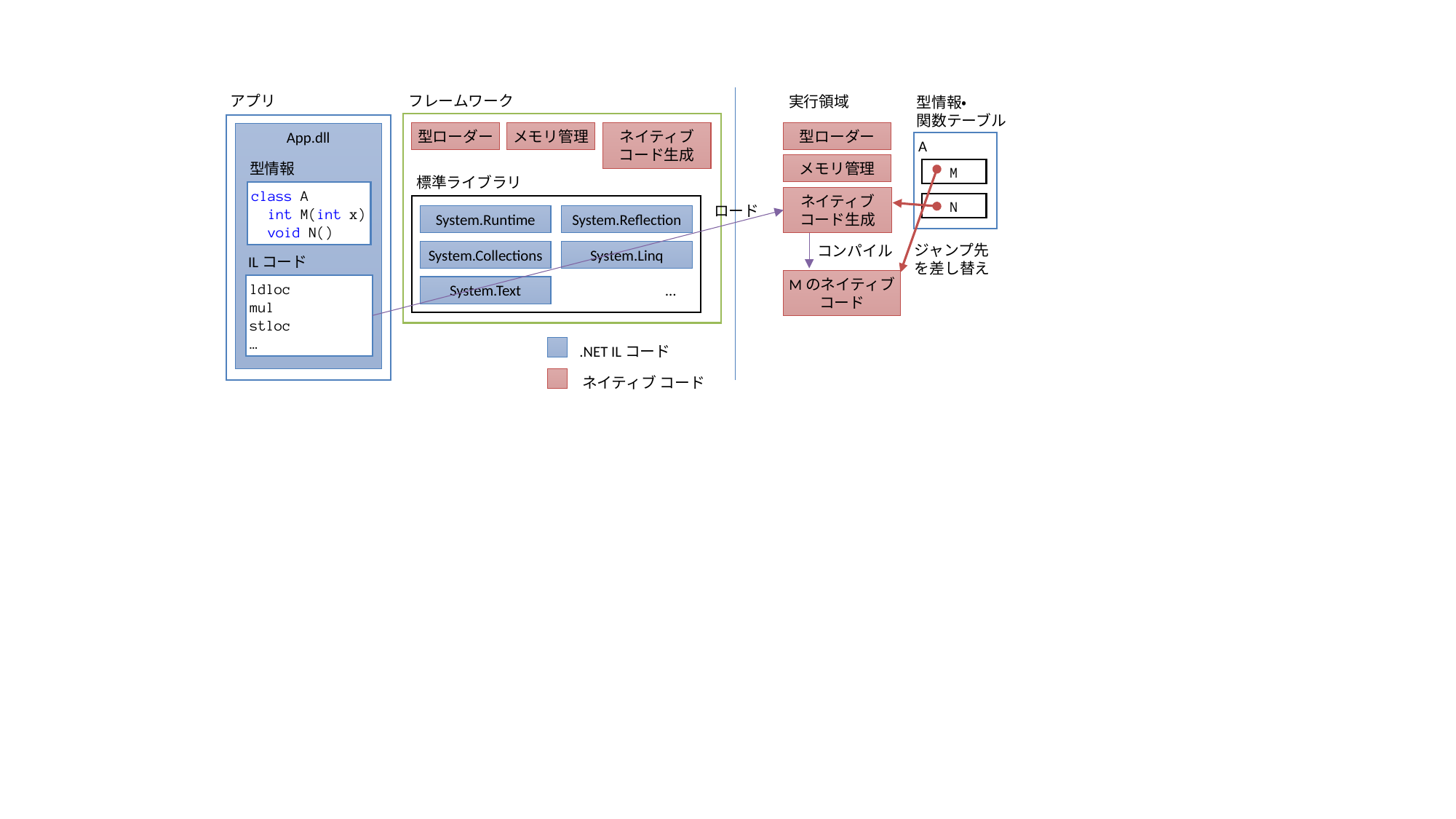

アプリ
フレームワーク
実行領域
型情報・
関数テーブル

ネイティブ
コード生成
型ローダー
型ローダー
メモリ管理
App.dll
A
型情報
メモリ管理
M
標準ライブラリ
class A
  int M(int x)
  void N()
ネイティブ
コード生成
N

ロード
System.Runtime
System.Reflection
ジャンプ先
を差し替え
コンパイル
System.Collections
System.Linq
ILコード
Mのネイティブ コード
ldloc
mul
stloc
…
System.Text
…

.NET ILコード

ネイティブ コード